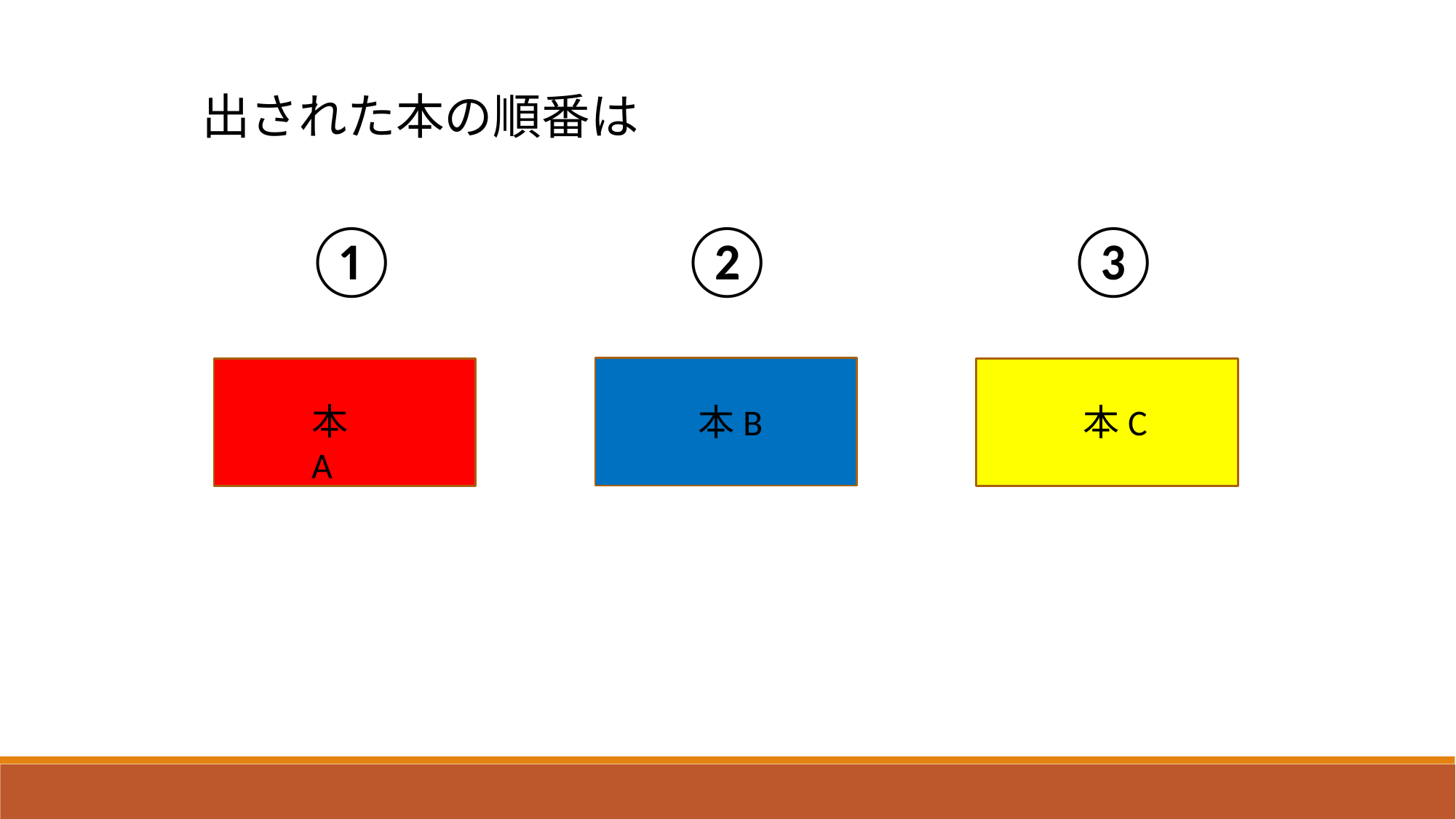

出された本の順番は
②
③
①

本A
本C
本B